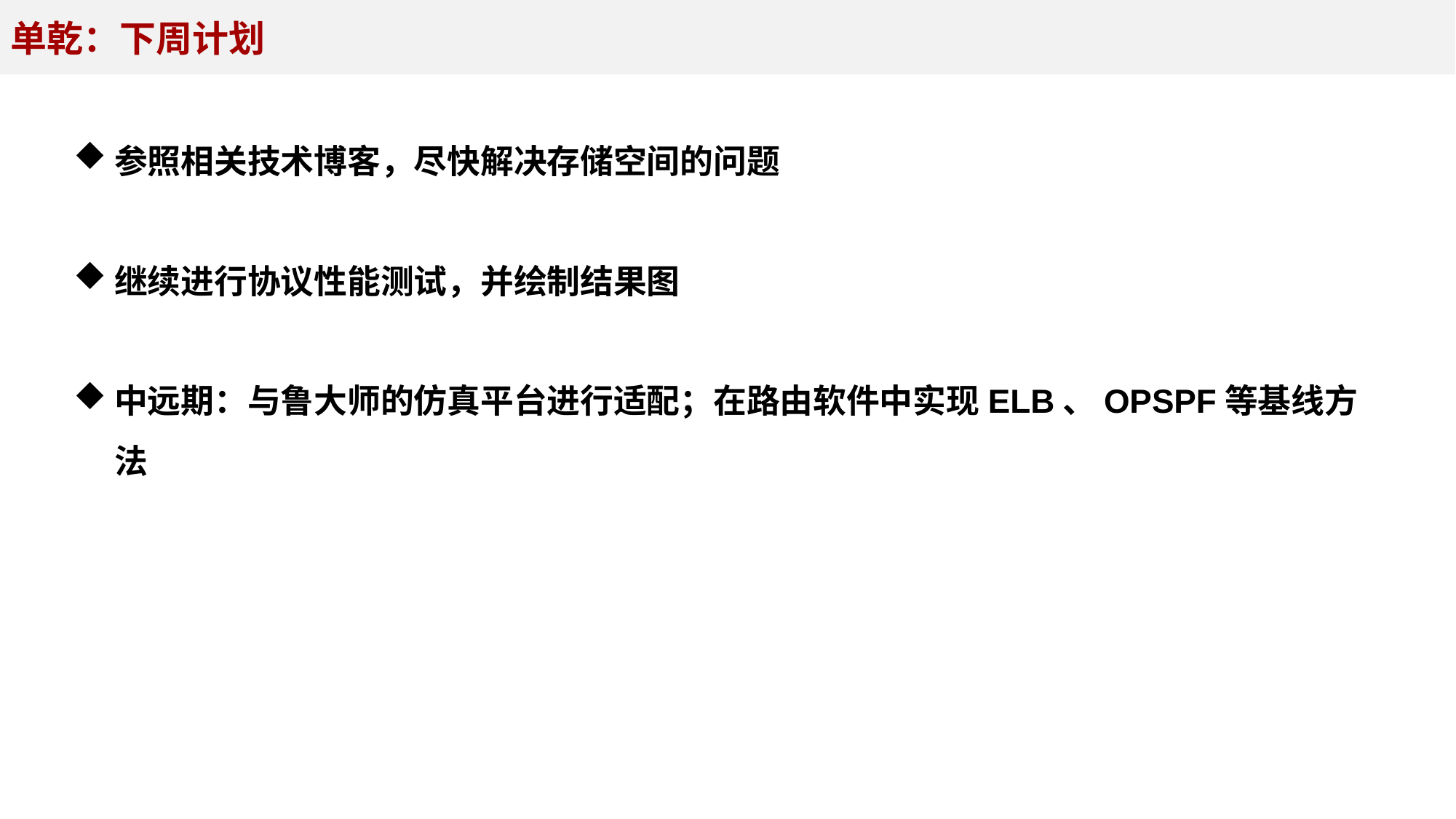

单乾：下周计划

参照相关技术博客，尽快解决存储空间的问题

继续进行协议性能测试，并绘制结果图

中远期：与鲁大师的仿真平台进行适配；在路由软件中实现ELB、OPSPF等基线方法